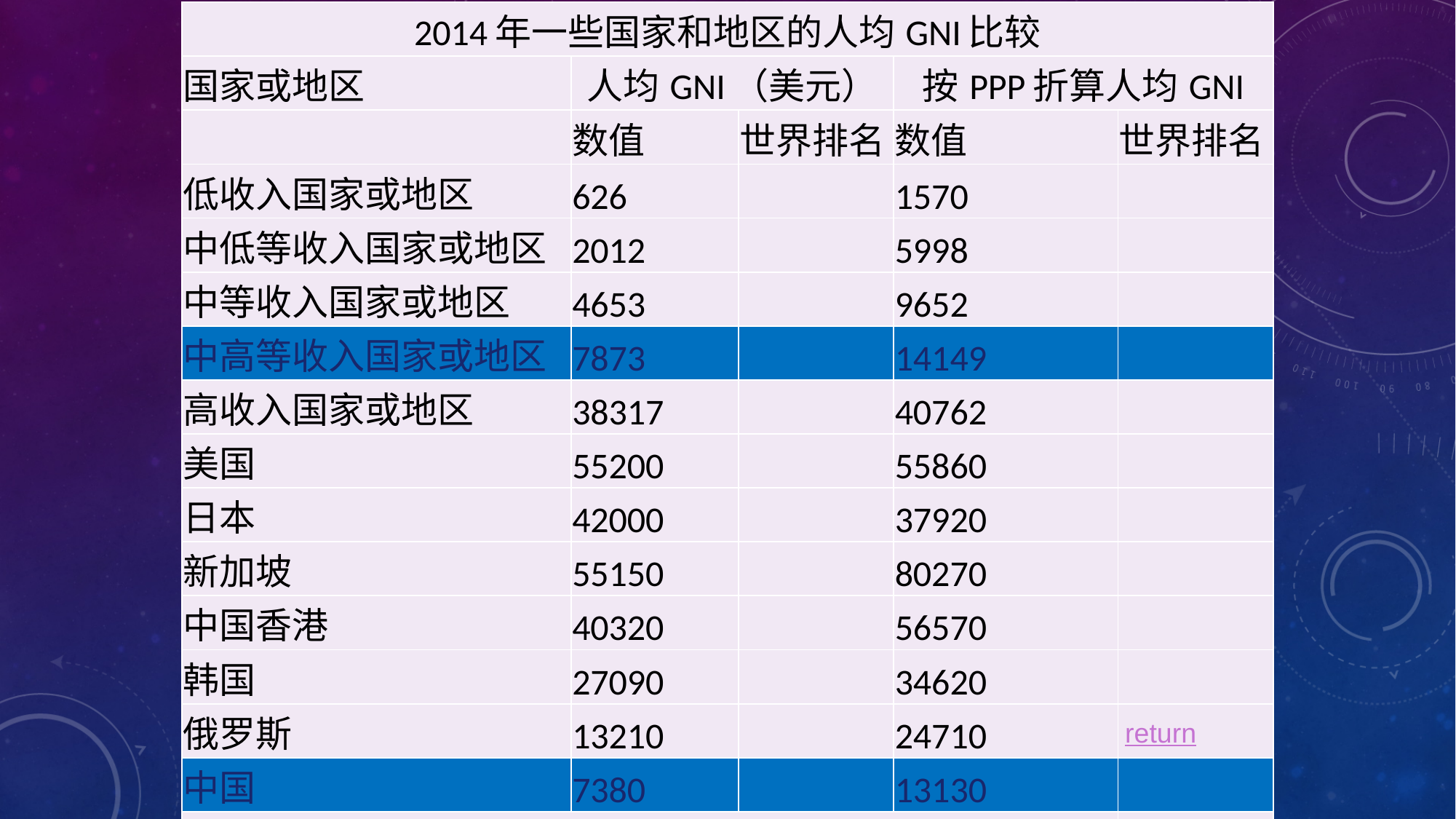

| 2014年一些国家和地区的人均GNI比较 |  |  |  |  |
| --- | --- | --- | --- | --- |
| 国家或地区 | 人均GNI（美元） |  | 按PPP折算人均GNI |  |
|  | 数值 | 世界排名 | 数值 | 世界排名 |
| 低收入国家或地区 | 626 |  | 1570 |  |
| 中低等收入国家或地区 | 2012 |  | 5998 |  |
| 中等收入国家或地区 | 4653 |  | 9652 |  |
| 中高等收入国家或地区 | 7873 |  | 14149 |  |
| 高收入国家或地区 | 38317 |  | 40762 |  |
| 美国 | 55200 |  | 55860 |  |
| 日本 | 42000 |  | 37920 |  |
| 新加坡 | 55150 |  | 80270 |  |
| 中国香港 | 40320 |  | 56570 |  |
| 韩国 | 27090 |  | 34620 |  |
| 俄罗斯 | 13210 |  | 24710 |  |
| 中国 | 7380 |  | 13130 |  |
| 数据来源：world bank database |  |  |  |  |
return